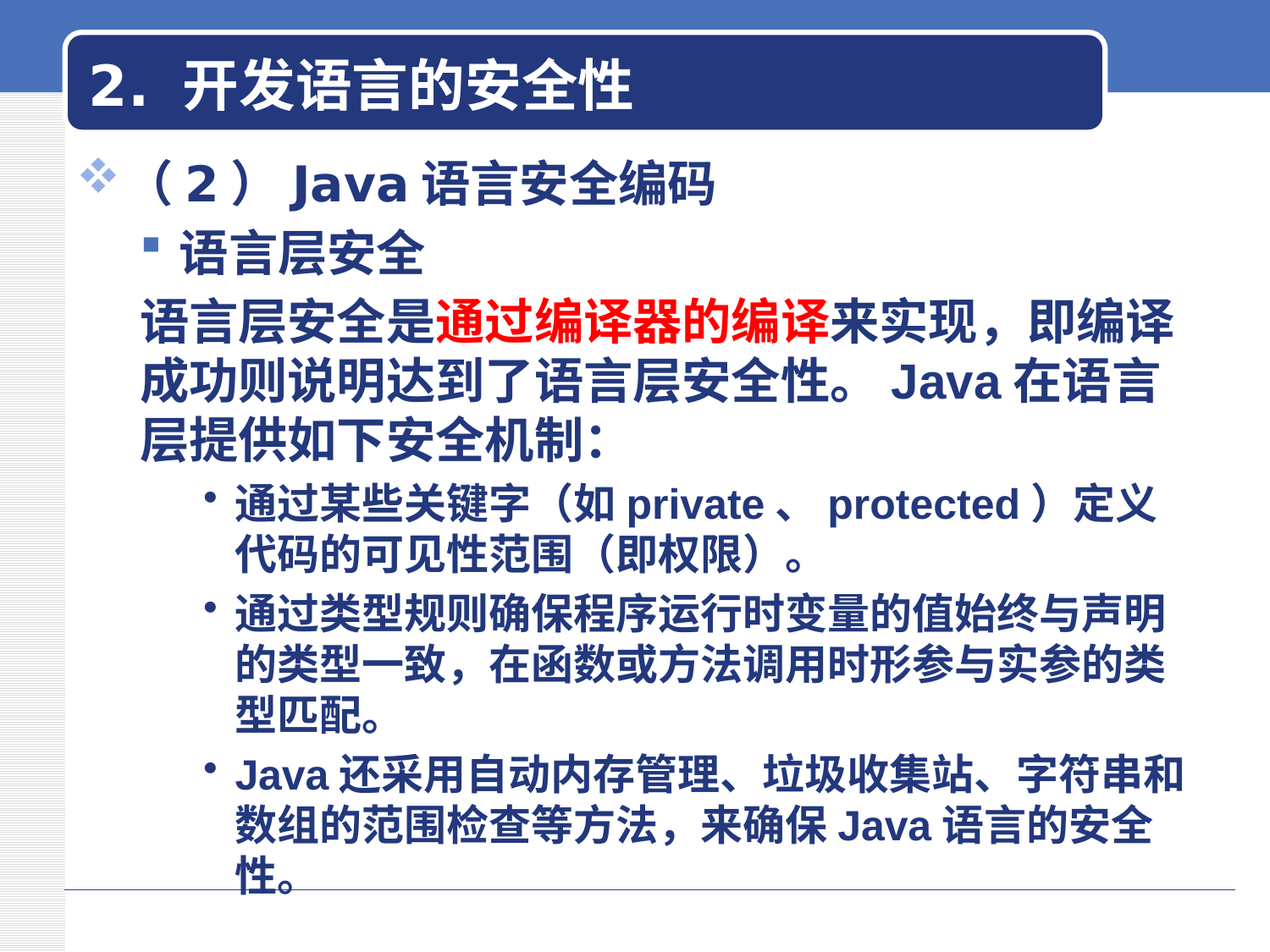

# 2. 开发语言的安全性
（2）Java语言安全编码
语言层安全
语言层安全是通过编译器的编译来实现，即编译成功则说明达到了语言层安全性。Java在语言层提供如下安全机制：
通过某些关键字（如private、protected）定义代码的可见性范围（即权限）。
通过类型规则确保程序运行时变量的值始终与声明的类型一致，在函数或方法调用时形参与实参的类型匹配。
Java还采用自动内存管理、垃圾收集站、字符串和数组的范围检查等方法，来确保Java语言的安全性。